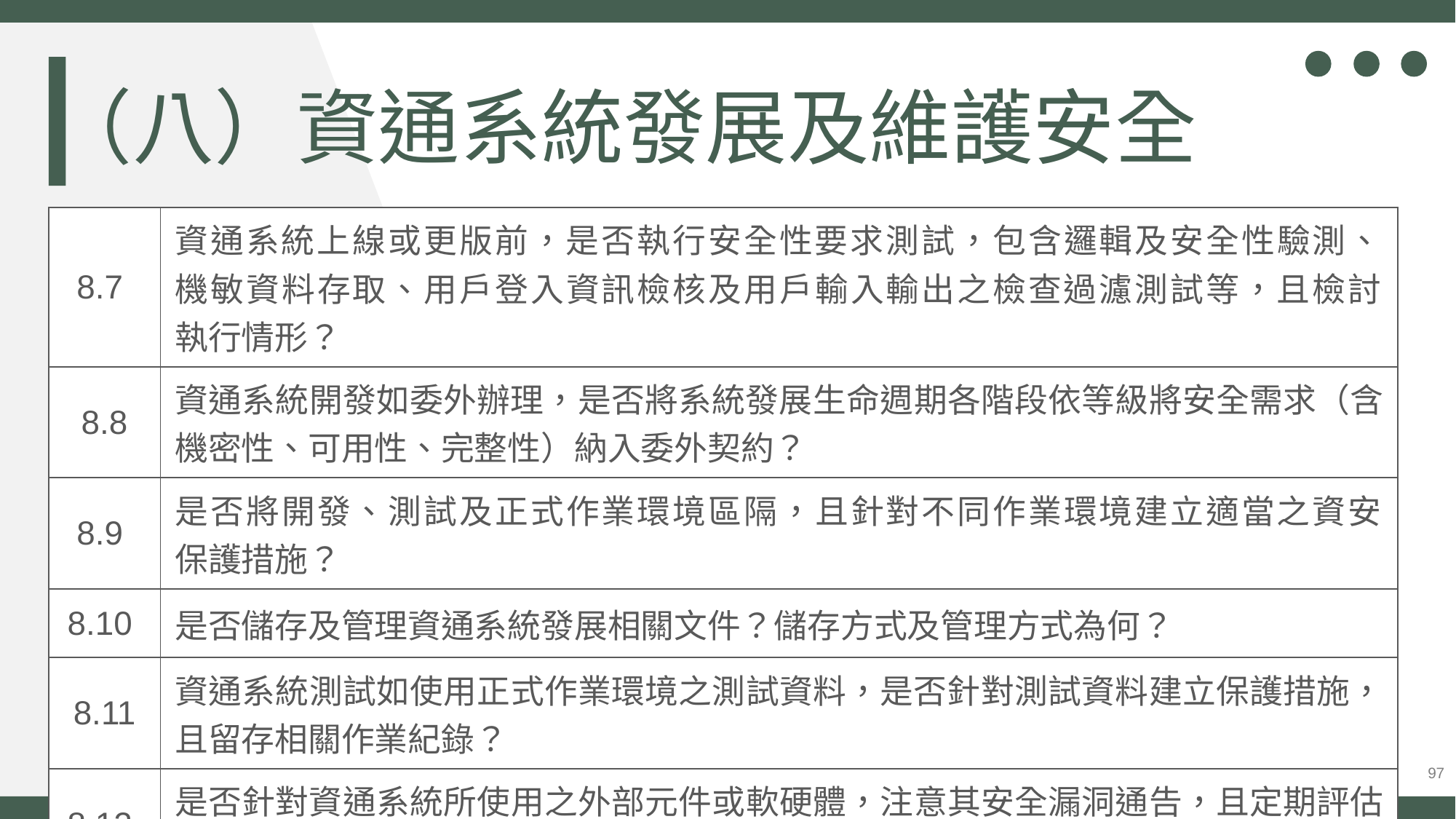

（八）資通系統發展及維護安全
| 8.7 | 資通系統上線或更版前，是否執行安全性要求測試，包含邏輯及安全性驗測、 機敏資料存取、用戶登入資訊檢核及用戶輸入輸出之檢查過濾測試等，且檢討 執行情形？ |
| --- | --- |
| 8.8 | 資通系統開發如委外辦理，是否將系統發展生命週期各階段依等級將安全需求（含機密性、可用性、完整性）納入委外契約？ |
| 8.9 | 是否將開發、測試及正式作業環境區隔，且針對不同作業環境建立適當之資安 保護措施？ |
| 8.10 | 是否儲存及管理資通系統發展相關文件？儲存方式及管理方式為何？ |
| 8.11 | 資通系統測試如使用正式作業環境之測試資料，是否針對測試資料建立保護措施，且留存相關作業紀錄？ |
| 8.12 | 是否針對資通系統所使用之外部元件或軟硬體，注意其安全漏洞通告，且定期評估更新？ |
97